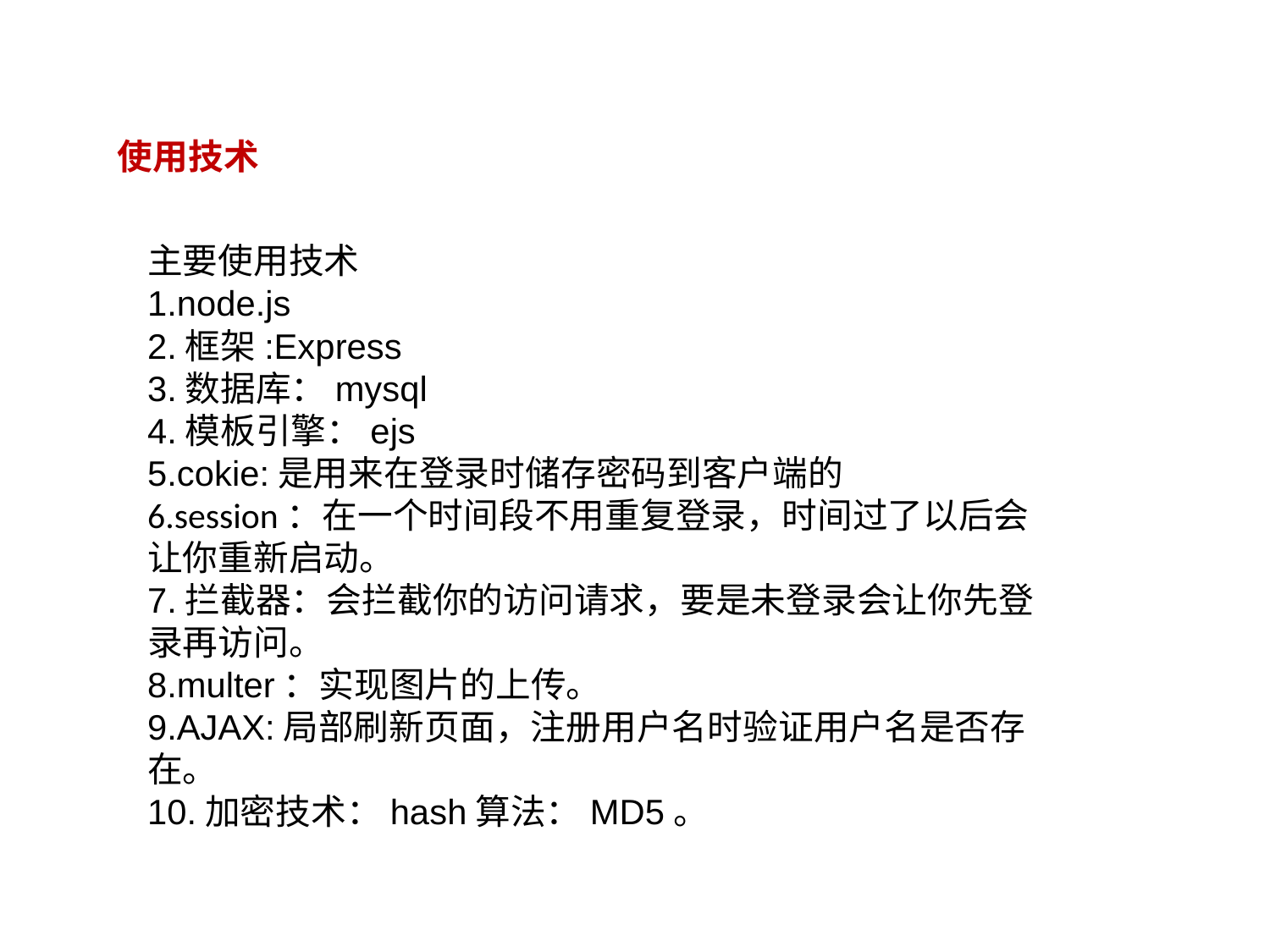

使用技术
主要使用技术
1.node.js
2.框架:Express
3.数据库：mysql
4.模板引擎：ejs
5.cokie:是用来在登录时储存密码到客户端的
6.session：在一个时间段不用重复登录，时间过了以后会让你重新启动。
7.拦截器：会拦截你的访问请求，要是未登录会让你先登录再访问。
8.multer：实现图片的上传。
9.AJAX:局部刷新页面，注册用户名时验证用户名是否存在。
10.加密技术：hash算法：MD5。